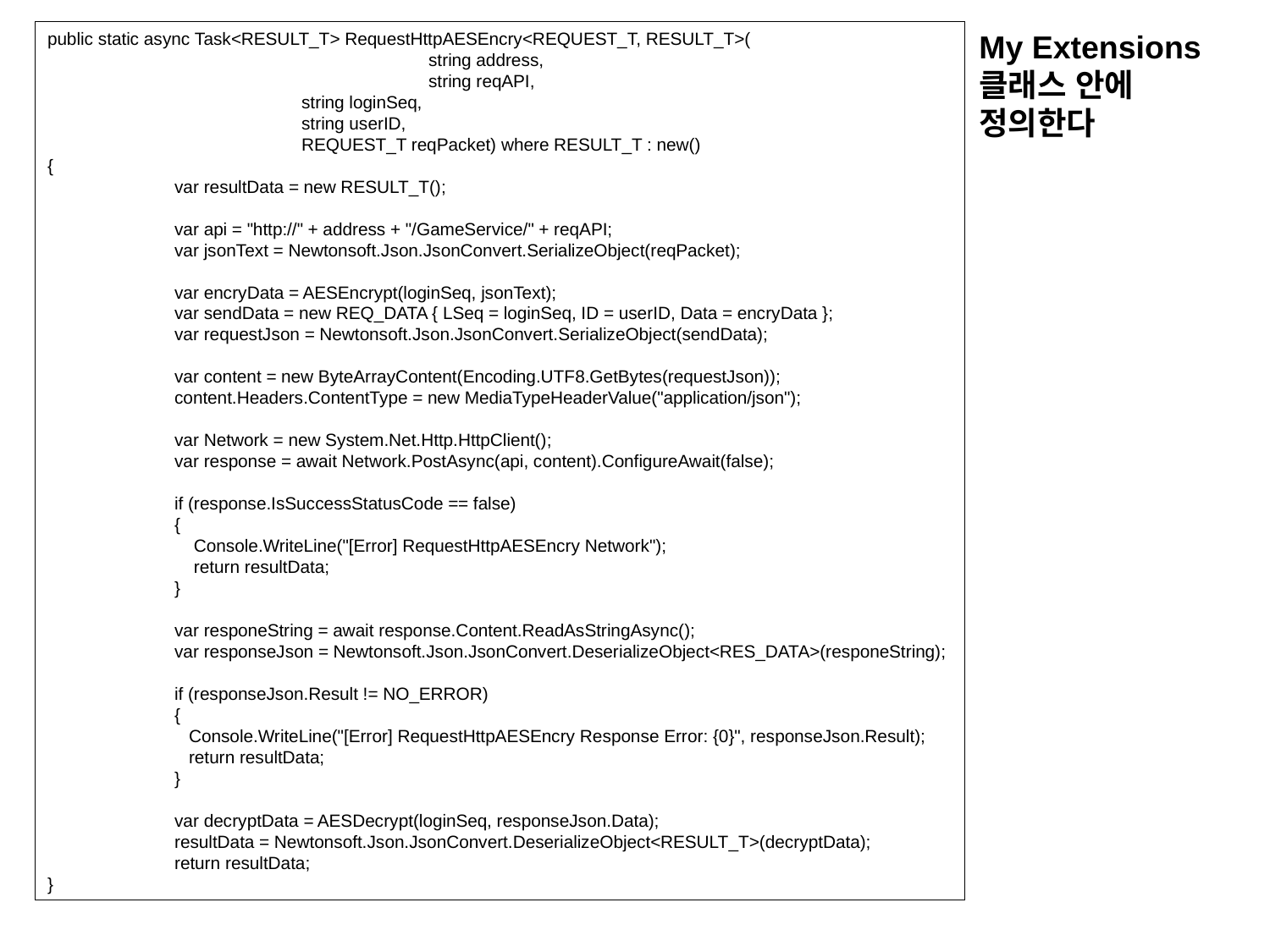

public static async Task<RESULT_T> RequestHttpAESEncry<REQUEST_T, RESULT_T>(
			string address,
			string reqAPI,
                                                    	string loginSeq,
                                                    	string userID,
                                                    	REQUEST_T reqPacket) where RESULT_T : new()
{
	var resultData = new RESULT_T();

	var api = "http://" + address + "/GameService/" + reqAPI;
	var jsonText = Newtonsoft.Json.JsonConvert.SerializeObject(reqPacket);

	var encryData = AESEncrypt(loginSeq, jsonText);
	var sendData = new REQ_DATA { LSeq = loginSeq, ID = userID, Data = encryData };
	var requestJson = Newtonsoft.Json.JsonConvert.SerializeObject(sendData);

	var content = new ByteArrayContent(Encoding.UTF8.GetBytes(requestJson));
	content.Headers.ContentType = new MediaTypeHeaderValue("application/json");

	var Network = new System.Net.Http.HttpClient();
	var response = await Network.PostAsync(api, content).ConfigureAwait(false);

	if (response.IsSuccessStatusCode == false)
	{
	    Console.WriteLine("[Error] RequestHttpAESEncry Network");
	    return resultData;
	}

	var responeString = await response.Content.ReadAsStringAsync();
	var responseJson = Newtonsoft.Json.JsonConvert.DeserializeObject<RES_DATA>(responeString);

	if (responseJson.Result != NO_ERROR)
	{
	   Console.WriteLine("[Error] RequestHttpAESEncry Response Error: {0}", responseJson.Result);
	   return resultData;
	}

	var decryptData = AESDecrypt(loginSeq, responseJson.Data);
	resultData = Newtonsoft.Json.JsonConvert.DeserializeObject<RESULT_T>(decryptData);
	return resultData;
}
My Extensions
클래스 안에
정의한다